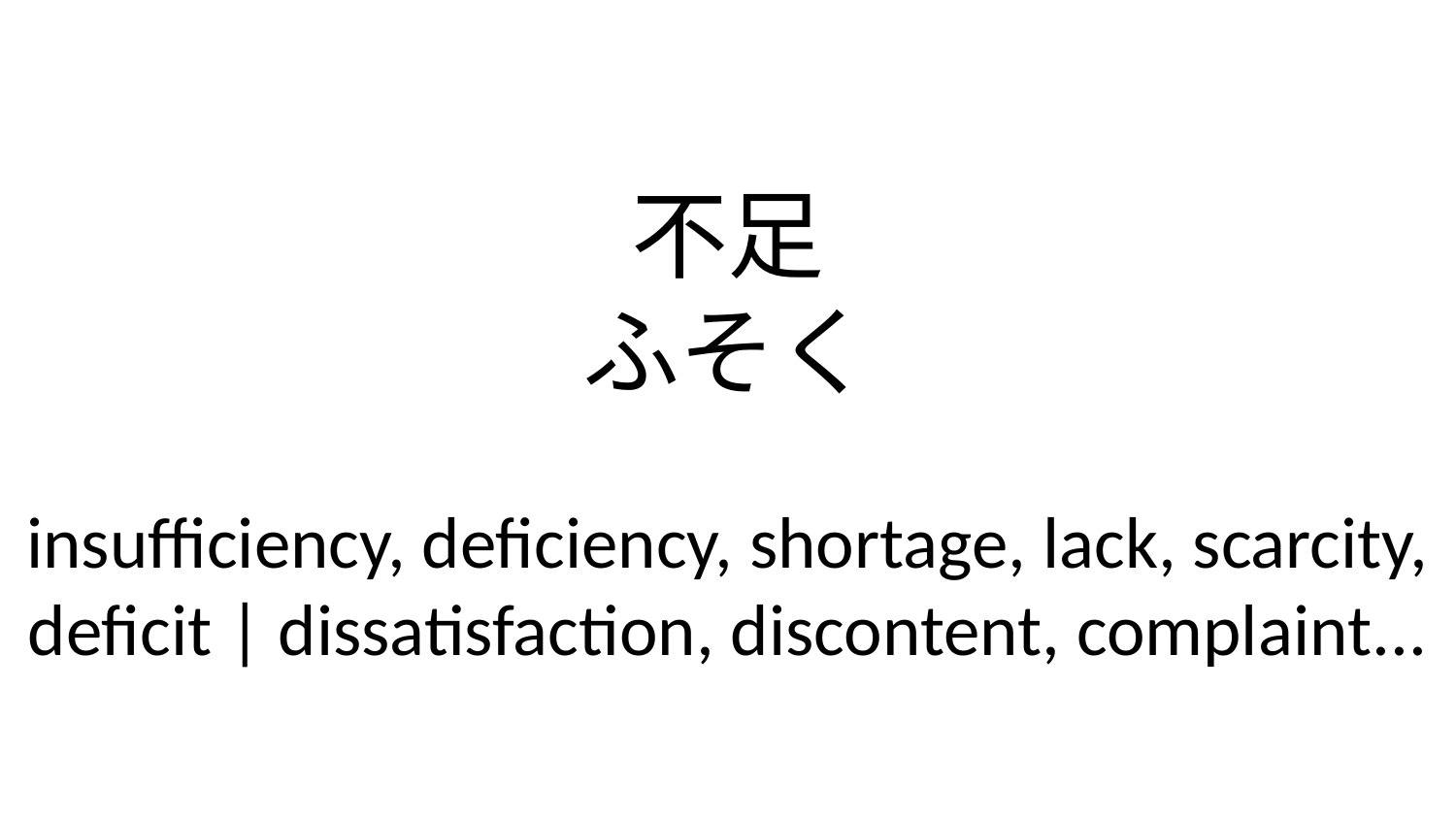

不足
ふそく
insufficiency, deficiency, shortage, lack, scarcity, deficit | dissatisfaction, discontent, complaint...
526-540